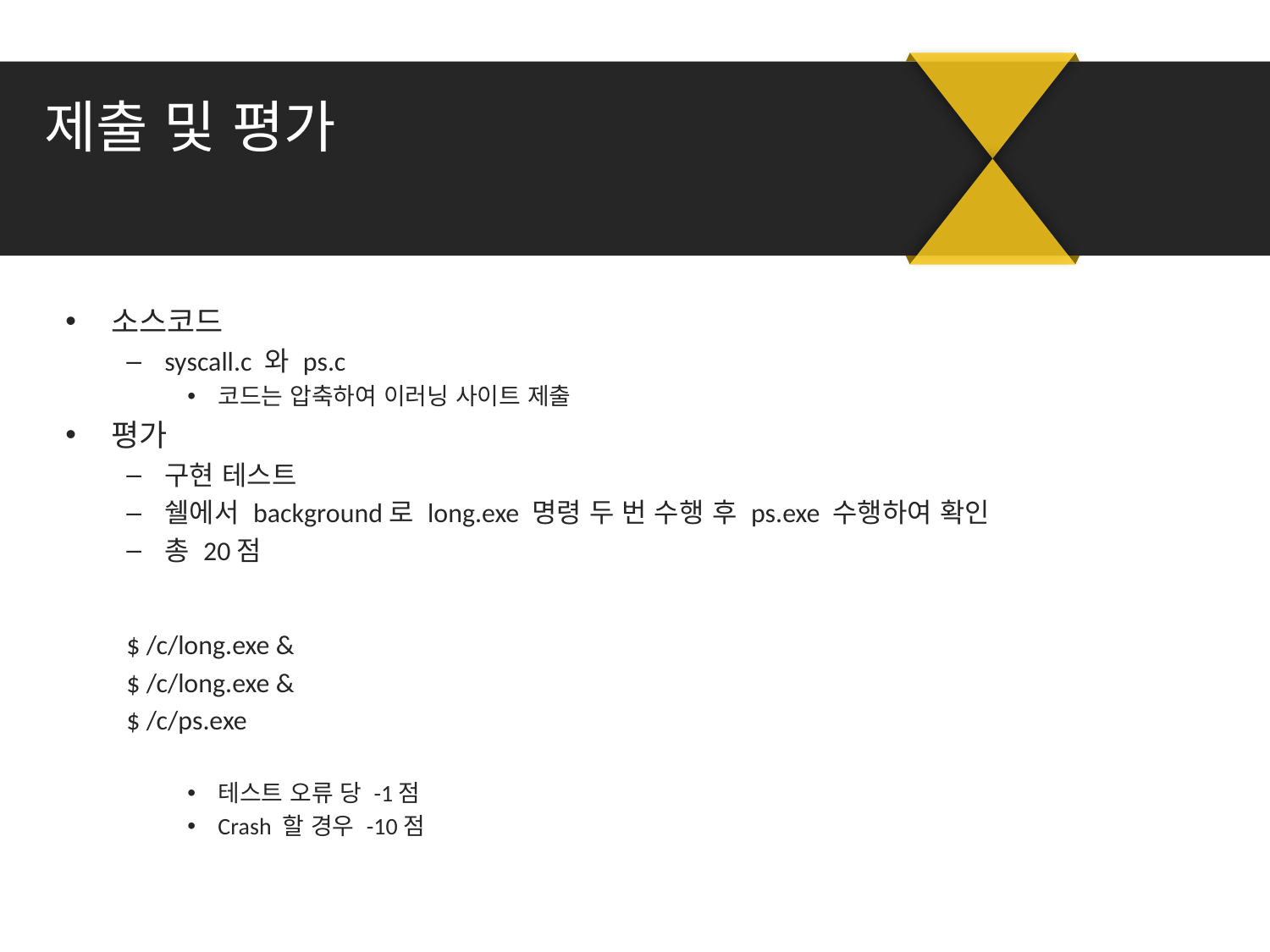

# 제출 및 평가

소스코드
syscall.c 와 ps.c
코드는 압축하여 이러닝 사이트 제출
평가
구현 테스트
쉘에서 background로 long.exe 명령 두 번 수행 후 ps.exe 수행하여 확인
총 20점

$ /c/long.exe &
$ /c/long.exe &
$ /c/ps.exe

테스트 오류 당 -1점
Crash 할 경우 -10점